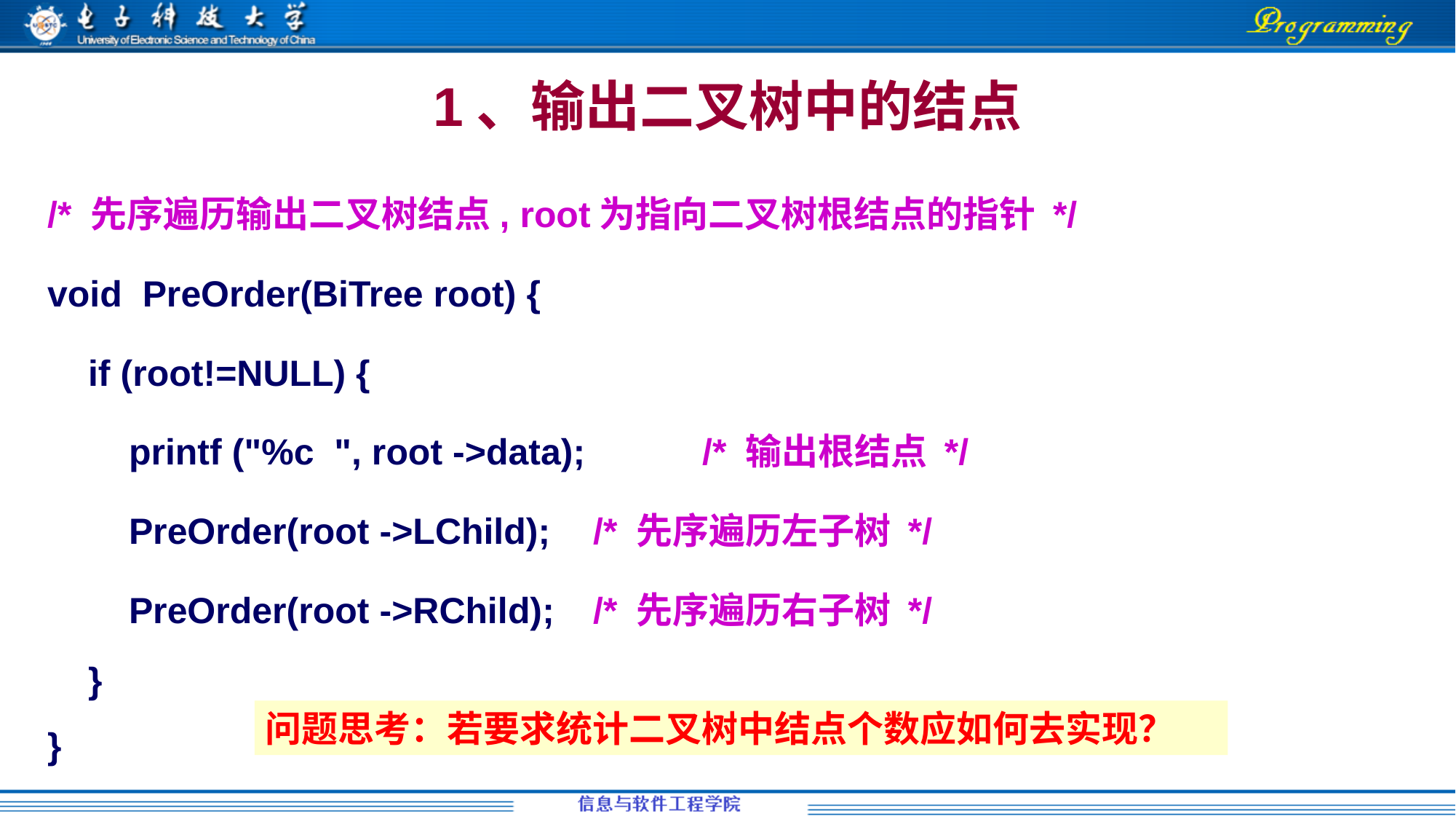

# 1、输出二叉树中的结点
/* 先序遍历输出二叉树结点, root为指向二叉树根结点的指针 */
void  PreOrder(BiTree root) {
    if (root!=NULL) {
        printf ("%c  ", root ->data);		/* 输出根结点 */
        PreOrder(root ->LChild); 	/* 先序遍历左子树 */
        PreOrder(root ->RChild); 	/* 先序遍历右子树 */
    }
}
问题思考：若要求统计二叉树中结点个数应如何去实现？